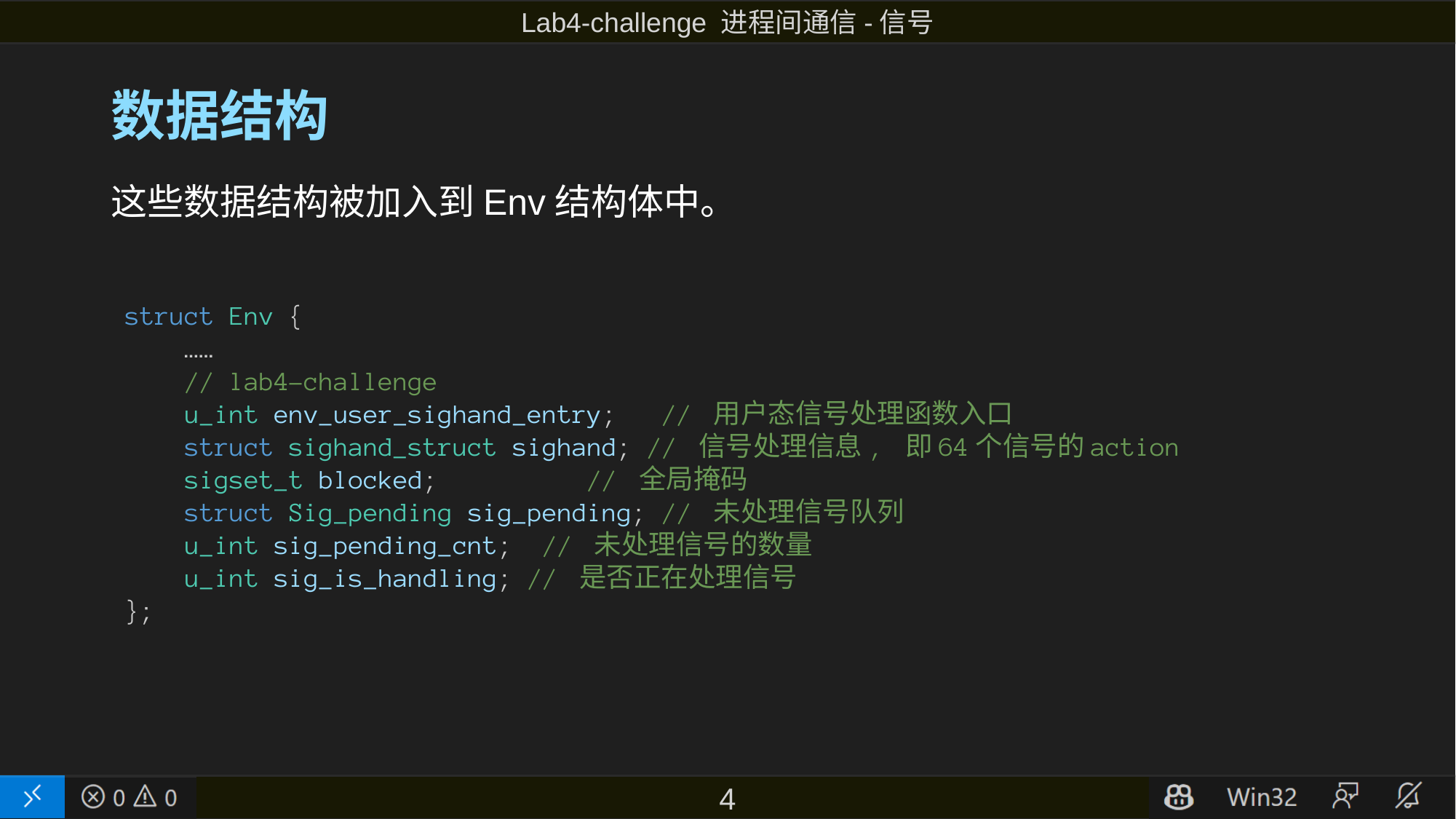

# 数据结构
这些数据结构被加入到Env结构体中。
struct Env {
    ……
    // lab4-challenge
    u_int env_user_sighand_entry;   // 用户态信号处理函数入口
    struct sighand_struct sighand; // 信号处理信息, 即64个信号的action
    sigset_t blocked;          // 全局掩码
    struct Sig_pending sig_pending; // 未处理信号队列
    u_int sig_pending_cnt;  // 未处理信号的数量
    u_int sig_is_handling; // 是否正在处理信号
};
4